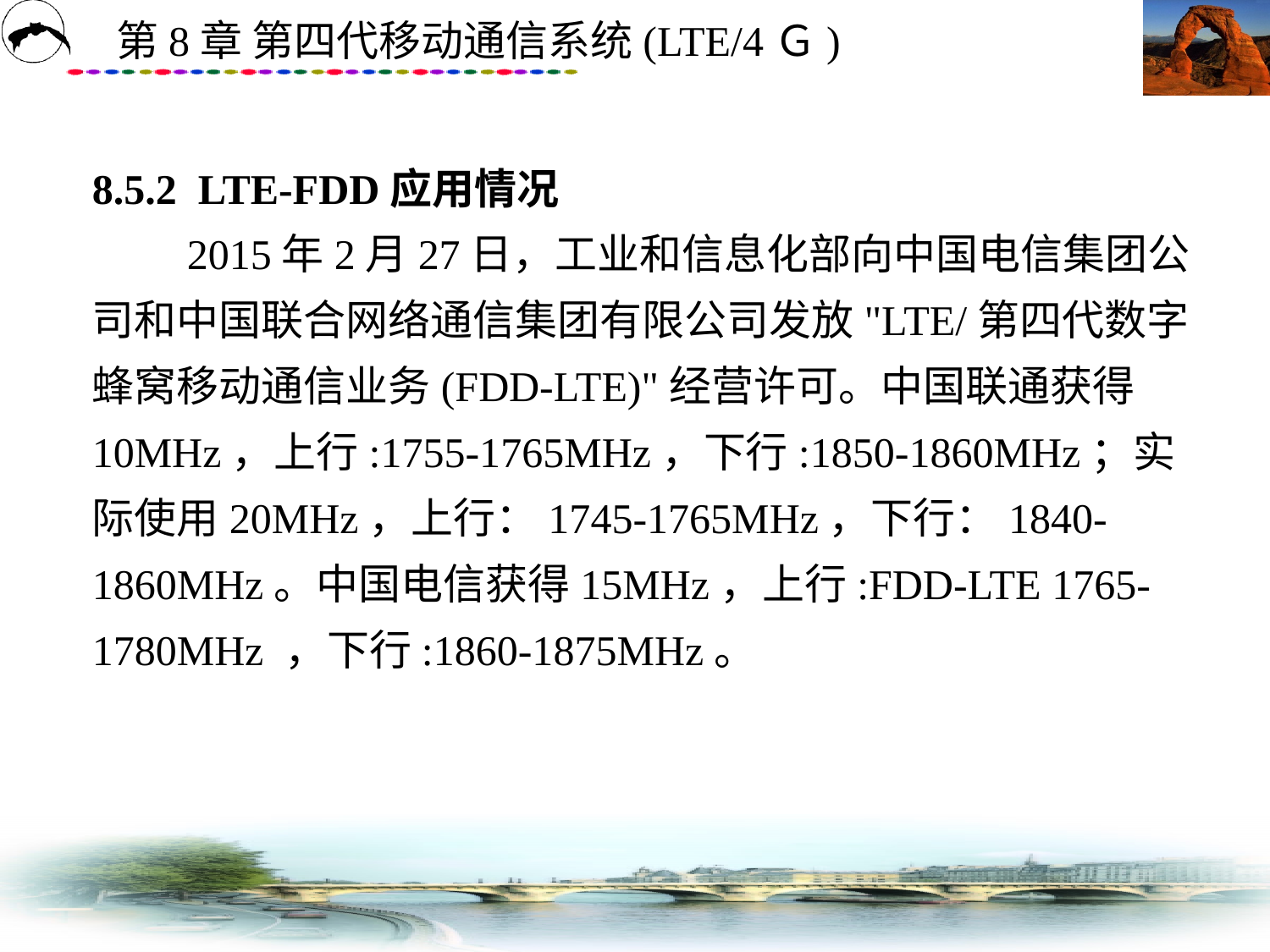

# 8.5.2  LTE-FDD应用情况 　　2015年2月27日，工业和信息化部向中国电信集团公司和中国联合网络通信集团有限公司发放"LTE/第四代数字蜂窝移动通信业务(FDD-LTE)"经营许可。中国联通获得10MHz，上行:1755-1765MHz，下行:1850-1860MHz；实际使用20MHz，上行：1745-1765MHz，下行：1840-1860MHz。中国电信获得15MHz，上行:FDD-LTE 1765-1780MHz ，下行:1860-1875MHz。